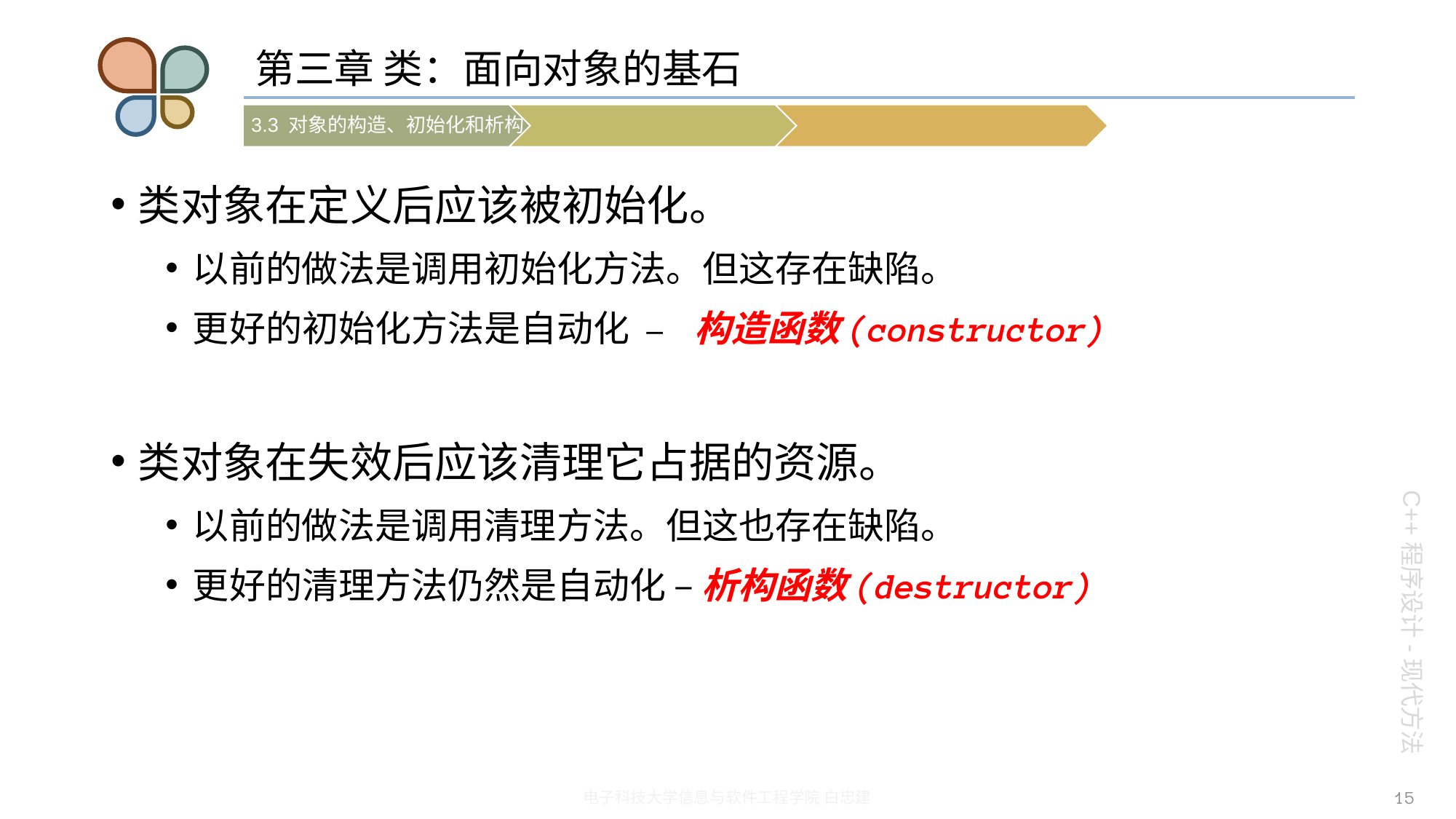

# 第三章 类：面向对象的基石
3.3 对象的构造、初始化和析构

类对象在定义后应该被初始化。
以前的做法是调用初始化方法。但这存在缺陷。
更好的初始化方法是自动化 - 构造函数(constructor)

类对象在失效后应该清理它占据的资源。
以前的做法是调用清理方法。但这也存在缺陷。
更好的清理方法仍然是自动化 – 析构函数(destructor)
15